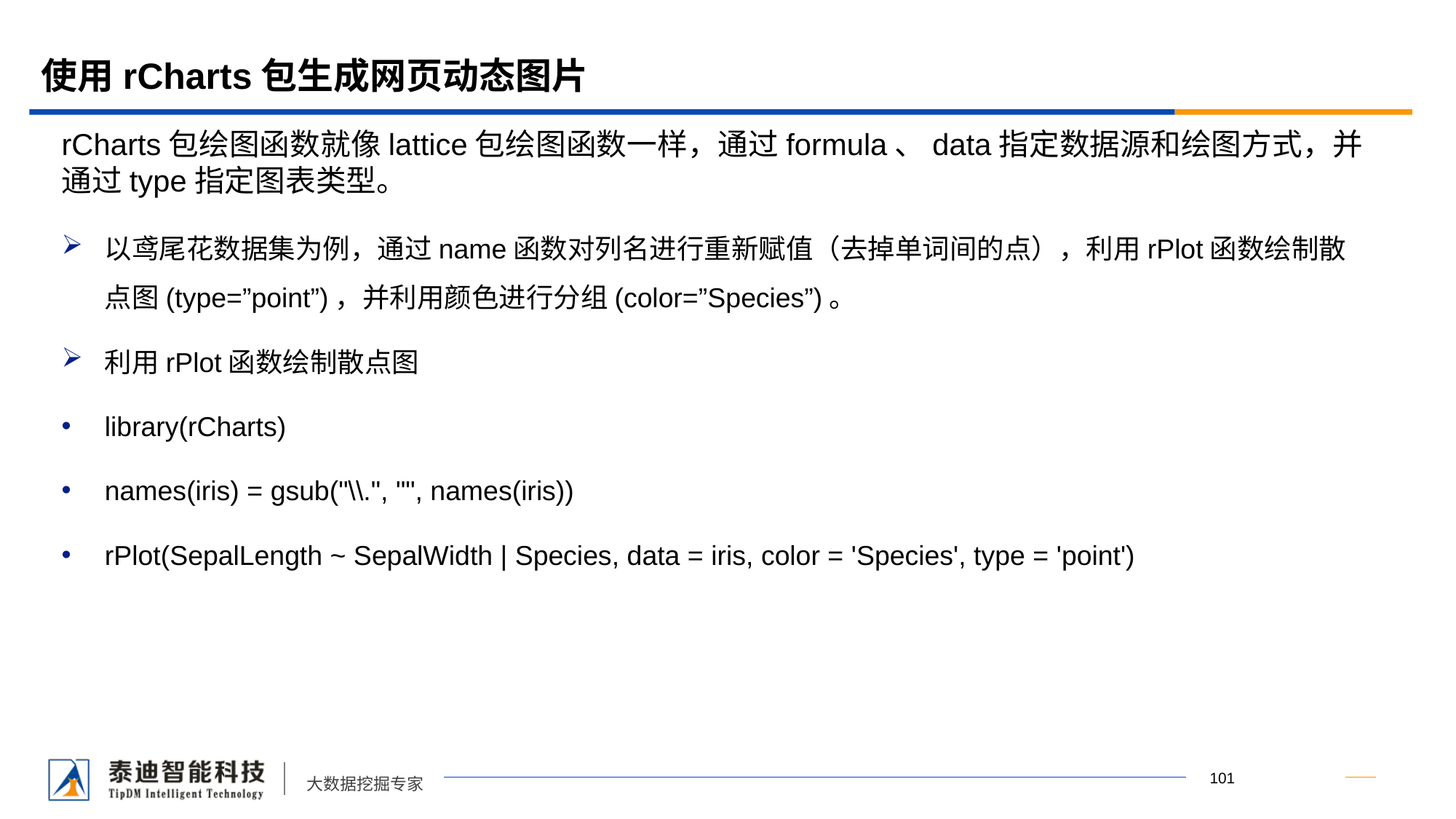

# 使用rCharts包生成网页动态图片

rCharts包绘图函数就像lattice包绘图函数一样，通过formula、data指定数据源和绘图方式，并通过type指定图表类型。

以鸢尾花数据集为例，通过name函数对列名进行重新赋值（去掉单词间的点），利用rPlot函数绘制散点图(type=”point”)，并利用颜色进行分组(color=”Species”)。
利用rPlot函数绘制散点图
library(rCharts)
names(iris) = gsub("\\.", "", names(iris))
rPlot(SepalLength ~ SepalWidth | Species, data = iris, color = 'Species', type = 'point')